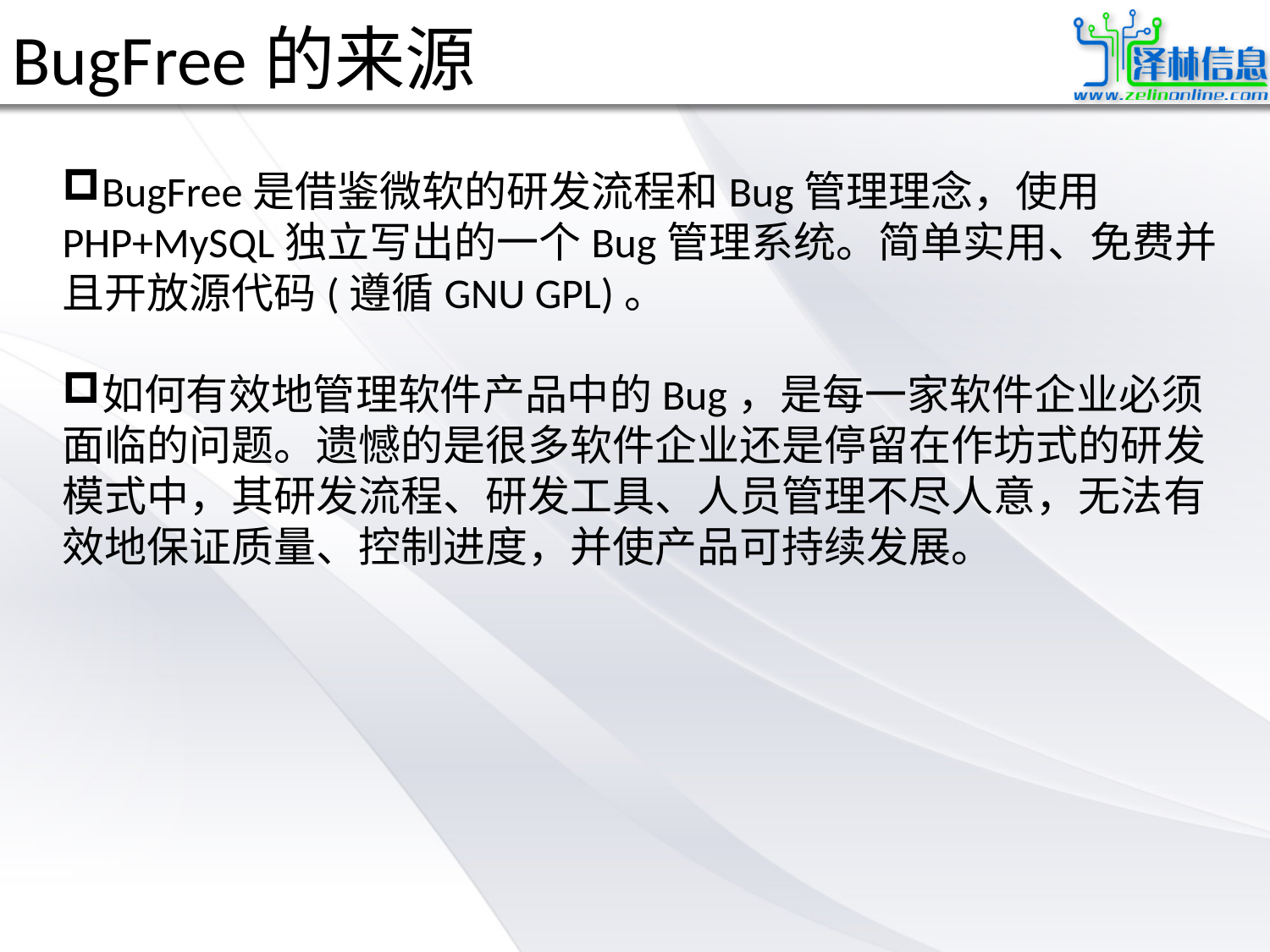

# BugFree的来源
BugFree是借鉴微软的研发流程和Bug管理理念，使用PHP+MySQL独立写出的一个Bug管理系统。简单实用、免费并且开放源代码(遵循GNU GPL)。

如何有效地管理软件产品中的Bug，是每一家软件企业必须面临的问题。遗憾的是很多软件企业还是停留在作坊式的研发模式中，其研发流程、研发工具、人员管理不尽人意，无法有效地保证质量、控制进度，并使产品可持续发展。